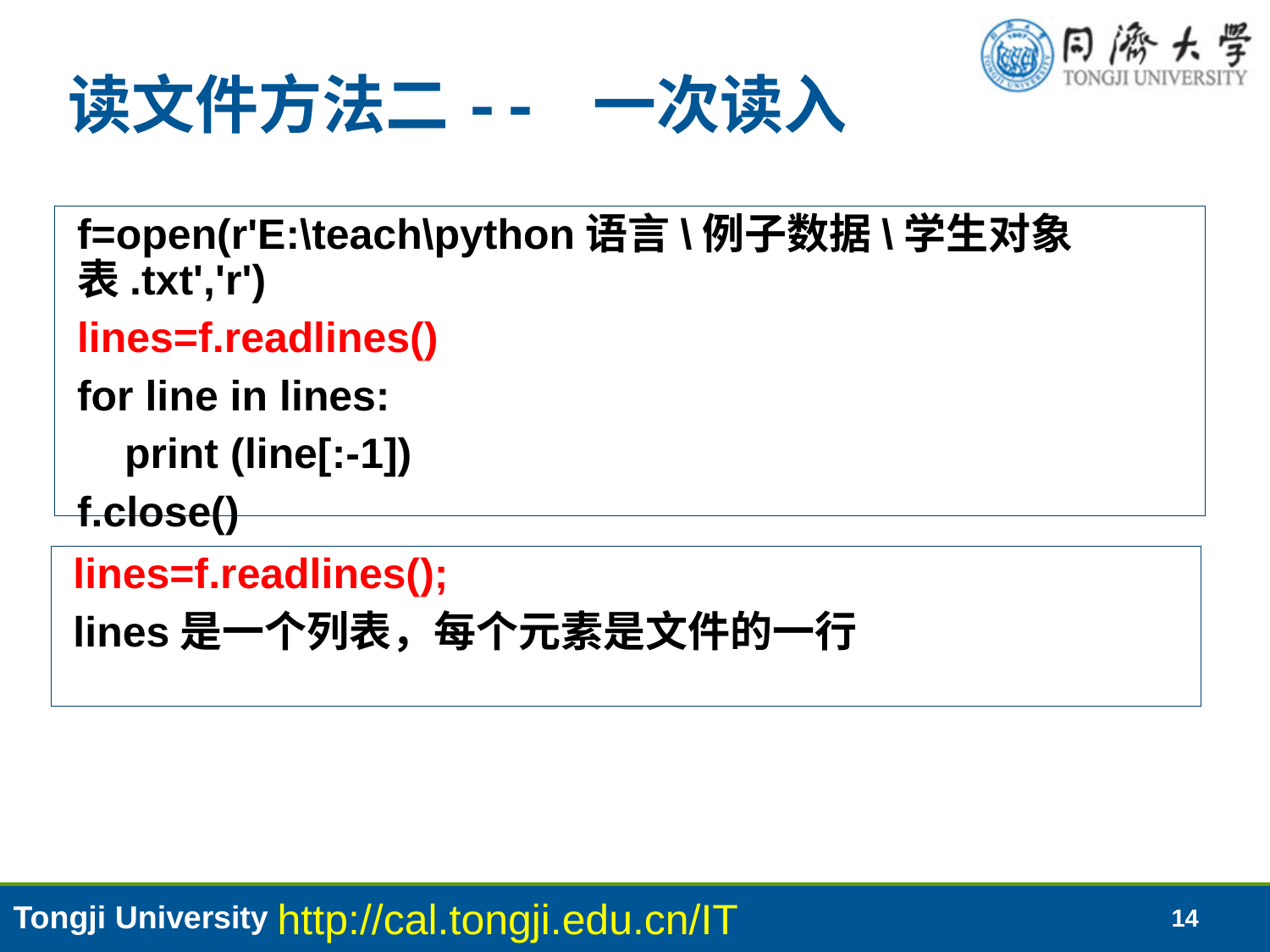

# 读文件方法二-- 一次读入
f=open(r'E:\teach\python语言\例子数据\学生对象表.txt','r')
lines=f.readlines()
for line in lines:
    print (line[:-1])
f.close()
lines=f.readlines();
lines是一个列表，每个元素是文件的一行